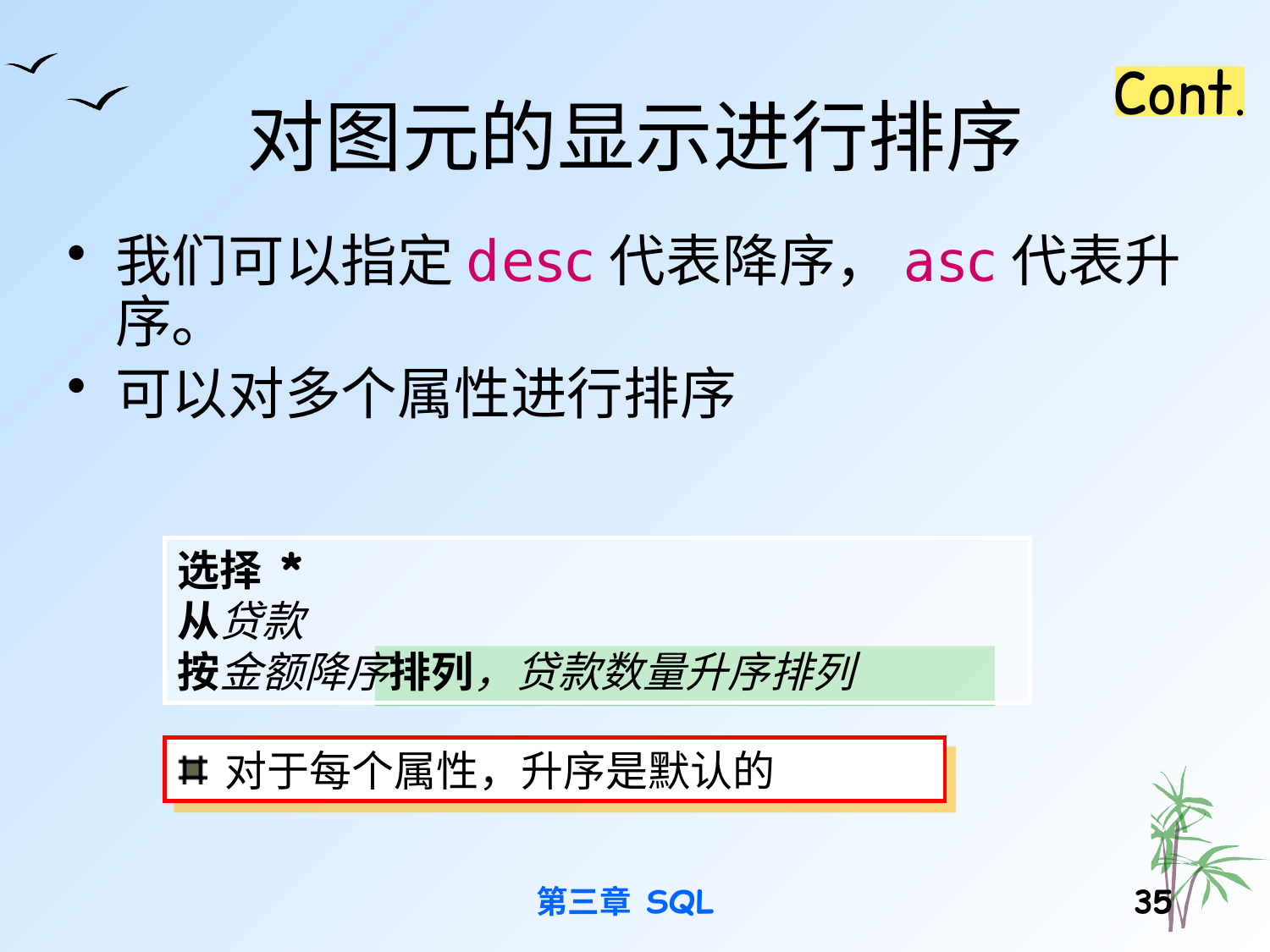

# 对图元的显示进行排序
Cont.
我们可以指定desc代表降序，asc代表升序。
可以对多个属性进行排序
选择 *
从贷款
按金额降序排列，贷款数量升序排列

对于每个属性，升序是默认的
第三章 SQL
35